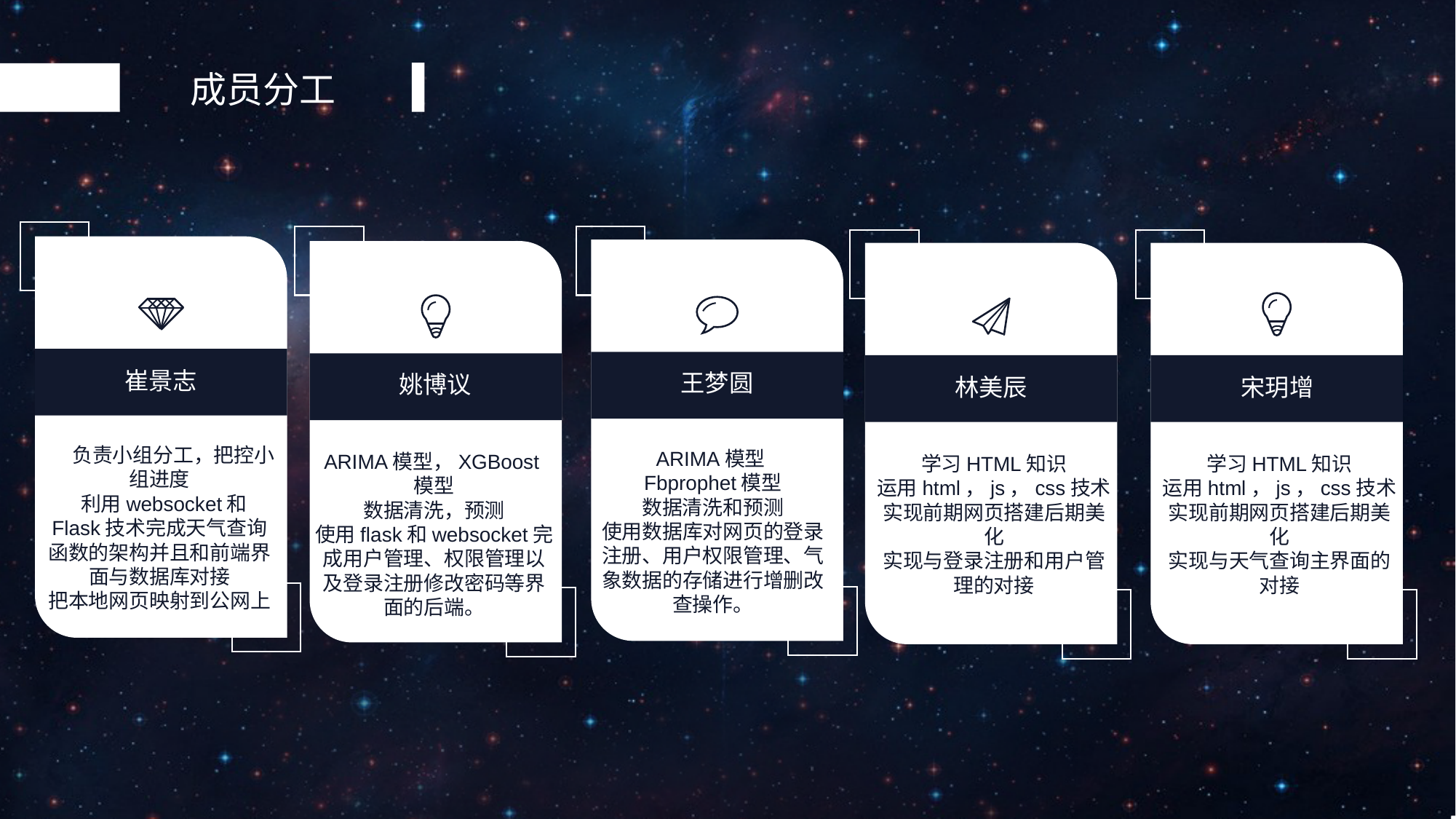

成员分工

崔景志
王梦圆
姚博议
宋玥增
林美辰
     负责小组分工，把控小组进度
  利用websocket和Flask技术完成天气查询函数的架构并且和前端界面与数据库对接
把本地网页映射到公网上

ARIMA模型
Fbprophet模型
数据清洗和预测
使用数据库对网页的登录注册、用户权限管理、气象数据的存储进行增删改查操作。
ARIMA模型，XGBoost模型
数据清洗，预测
使用flask和websocket完成用户管理、权限管理以及登录注册修改密码等界面的后端。

学习HTML知识
运用html，js，css技术实现前期网页搭建后期美化
实现与天气查询主界面的对接
学习HTML知识
运用html，js，css技术实现前期网页搭建后期美化
实现与登录注册和用户管理的对接